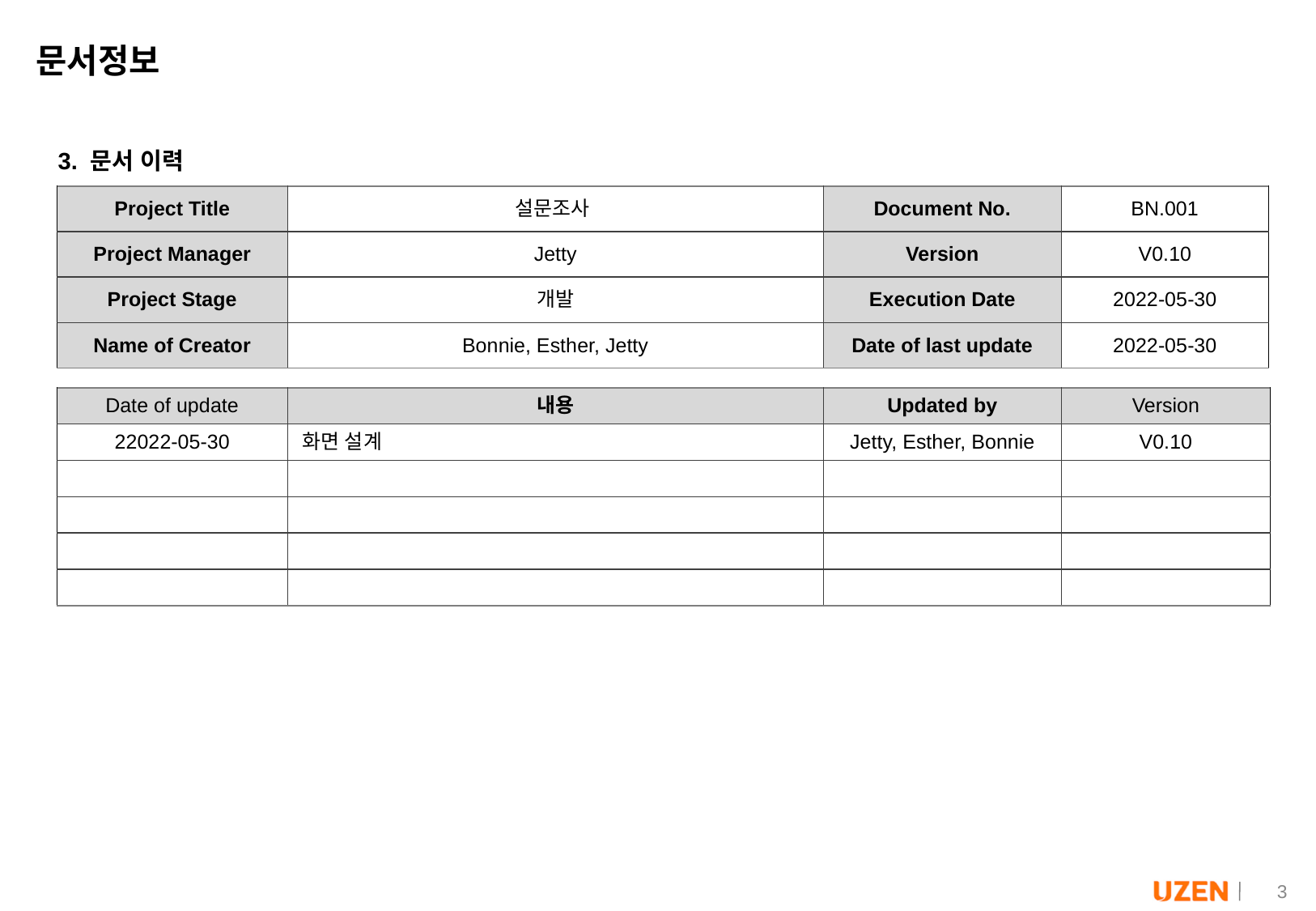

# 문서정보
3. 문서 이력
| Project Title | 설문조사 | Document No. | BN.001 |
| --- | --- | --- | --- |
| Project Manager | Jetty | Version | V0.10 |
| Project Stage | 개발 | Execution Date | 2022-05-30 |
| Name of Creator | Bonnie, Esther, Jetty | Date of last update | 2022-05-30 |
| Date of update | 내용 | Updated by | Version |
| --- | --- | --- | --- |
| 22022-05-30 | 화면 설계 | Jetty, Esther, Bonnie | V0.10 |
|  |  |  |  |
|  |  |  |  |
|  |  |  |  |
|  |  |  |  |